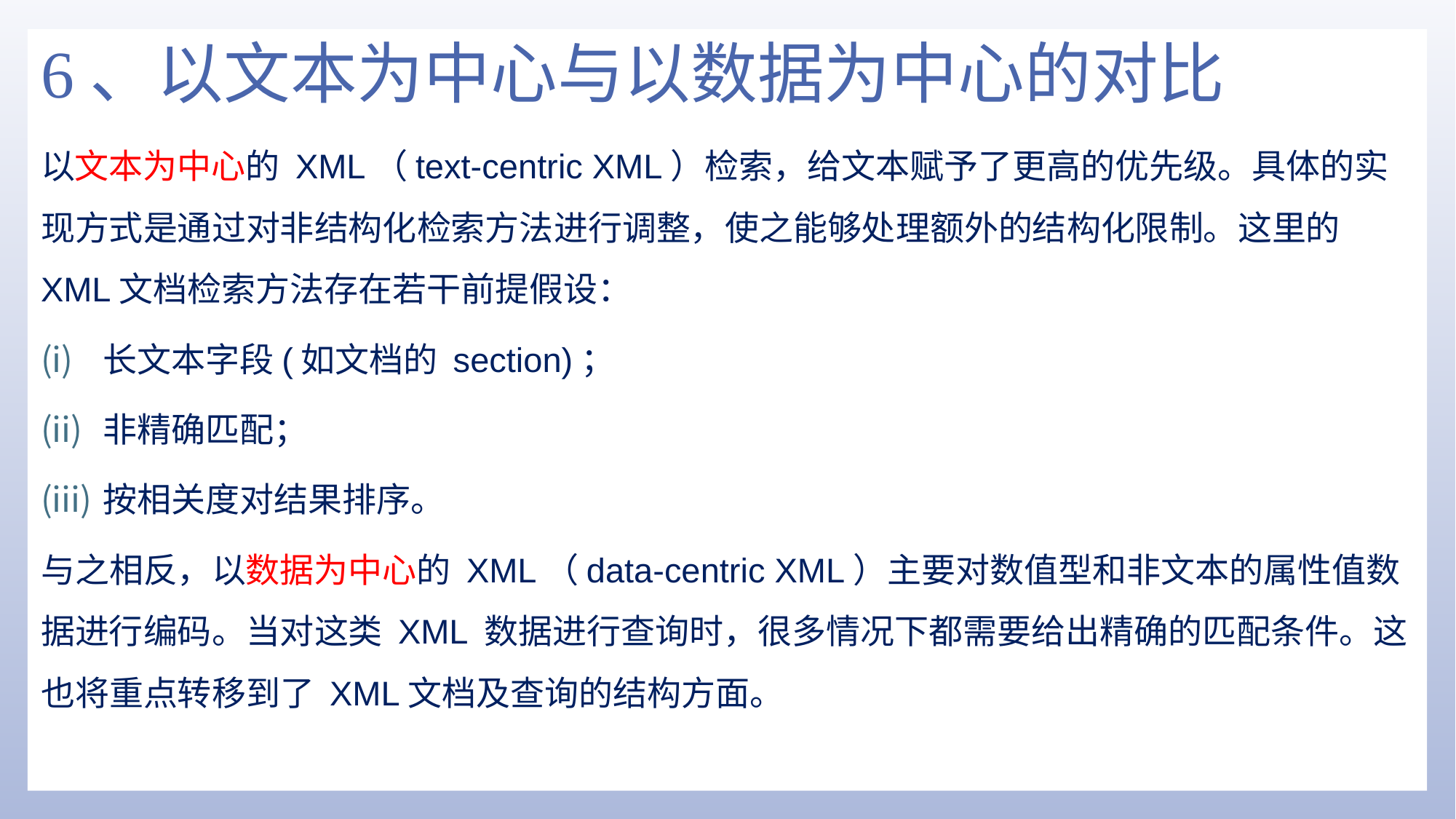

# 6、以文本为中心与以数据为中心的对比
以文本为中心的 XML（text-centric XML）检索，给文本赋予了更高的优先级。具体的实现方式是通过对非结构化检索方法进行调整，使之能够处理额外的结构化限制。这里的 XML文档检索方法存在若干前提假设：
长文本字段(如文档的 section)；
非精确匹配；
按相关度对结果排序。
与之相反，以数据为中心的 XML（data-centric XML）主要对数值型和非文本的属性值数据进行编码。当对这类 XML 数据进行查询时，很多情况下都需要给出精确的匹配条件。这也将重点转移到了 XML文档及查询的结构方面。